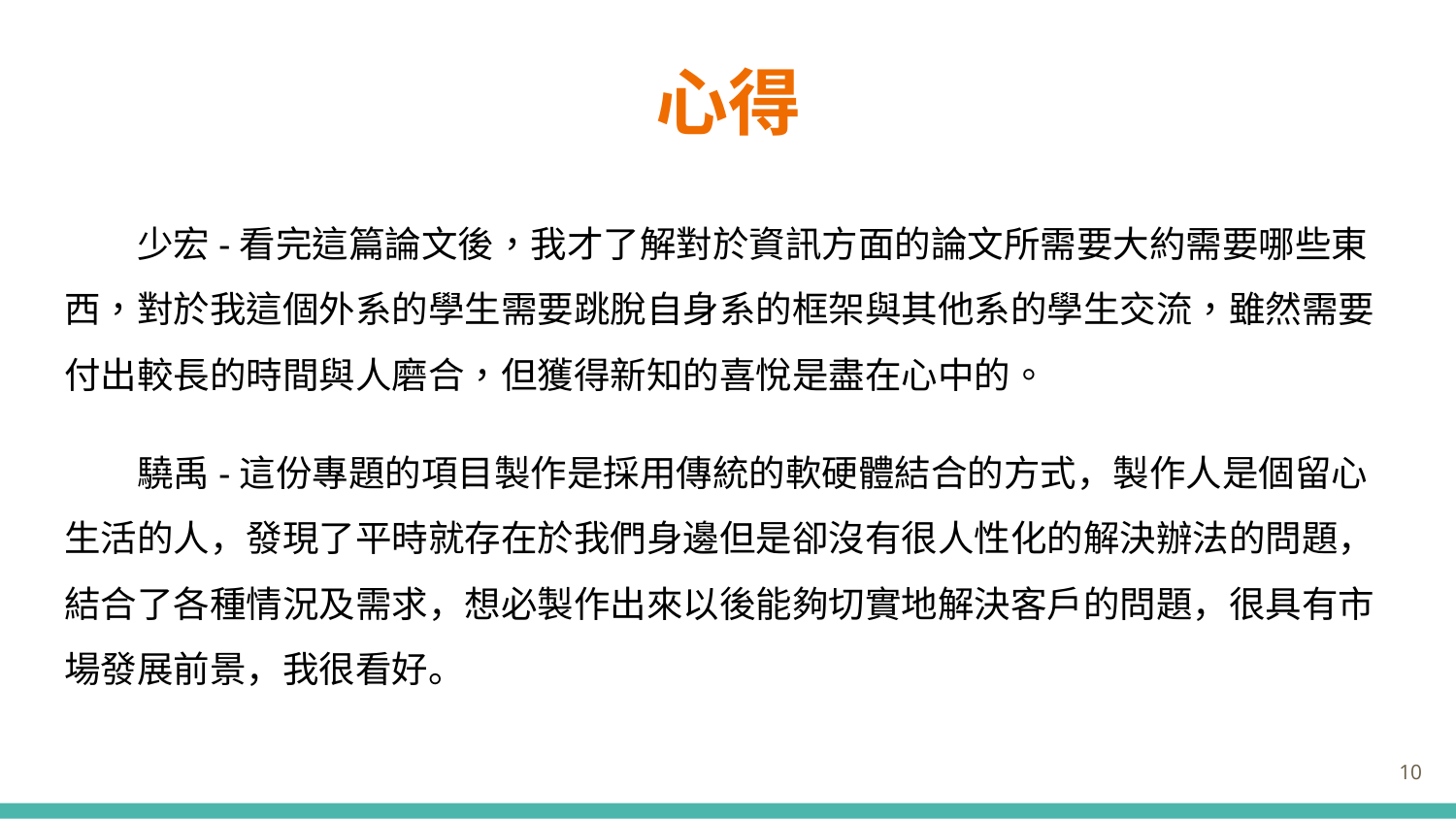

# 心得
少宏-看完這篇論文後，我才了解對於資訊方面的論文所需要大約需要哪些東西，對於我這個外系的學生需要跳脫自身系的框架與其他系的學生交流，雖然需要付出較長的時間與人磨合，但獲得新知的喜悅是盡在心中的。
驍禹-這份專題的項目製作是採用傳統的軟硬體結合的方式，製作人是個留心生活的人，發現了平時就存在於我們身邊但是卻沒有很人性化的解決辦法的問題，結合了各種情況及需求，想必製作出來以後能夠切實地解決客戶的問題，很具有市場發展前景，我很看好。

10